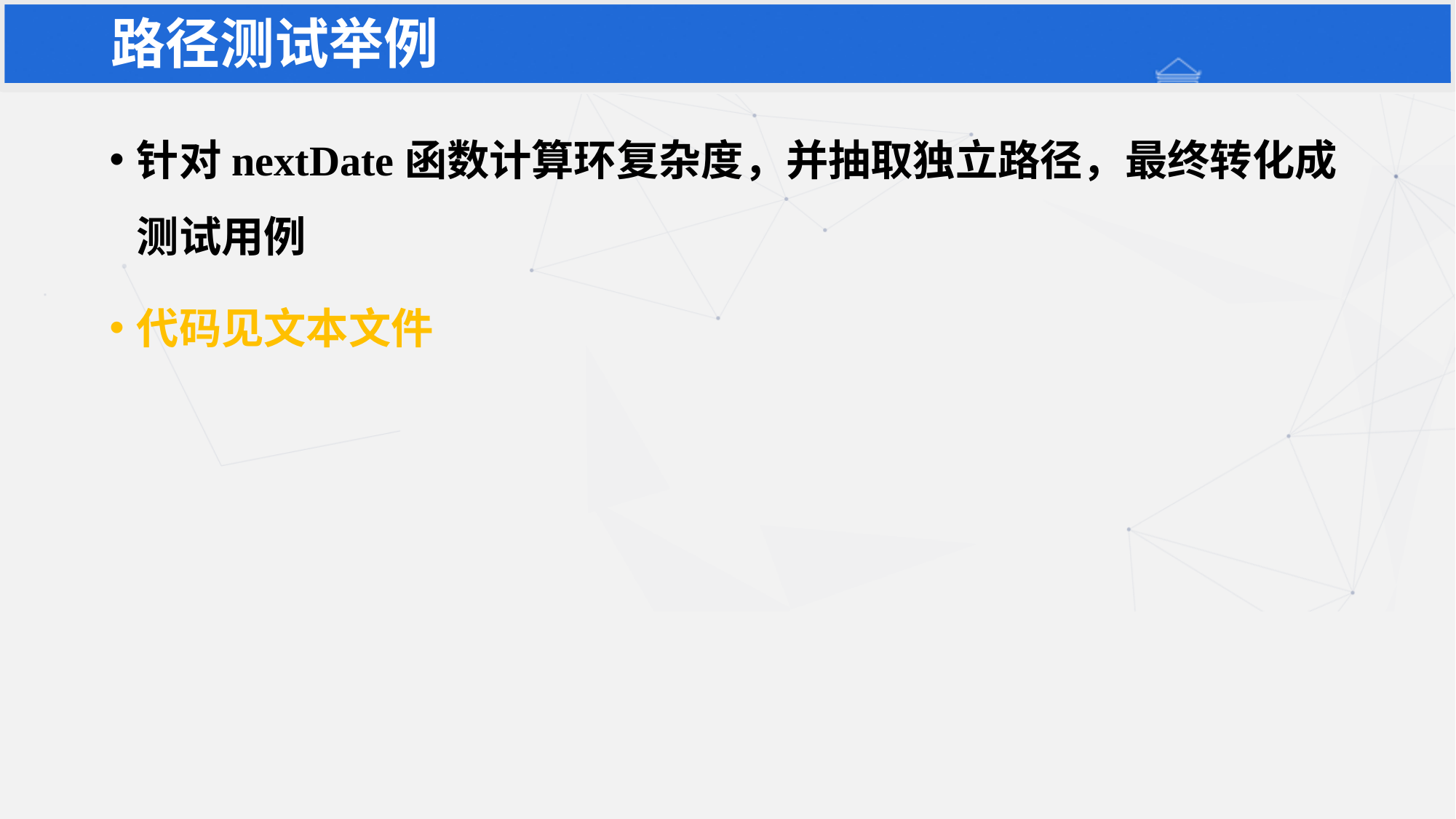

# 路径测试举例
针对nextDate函数计算环复杂度，并抽取独立路径，最终转化成测试用例
代码见文本文件